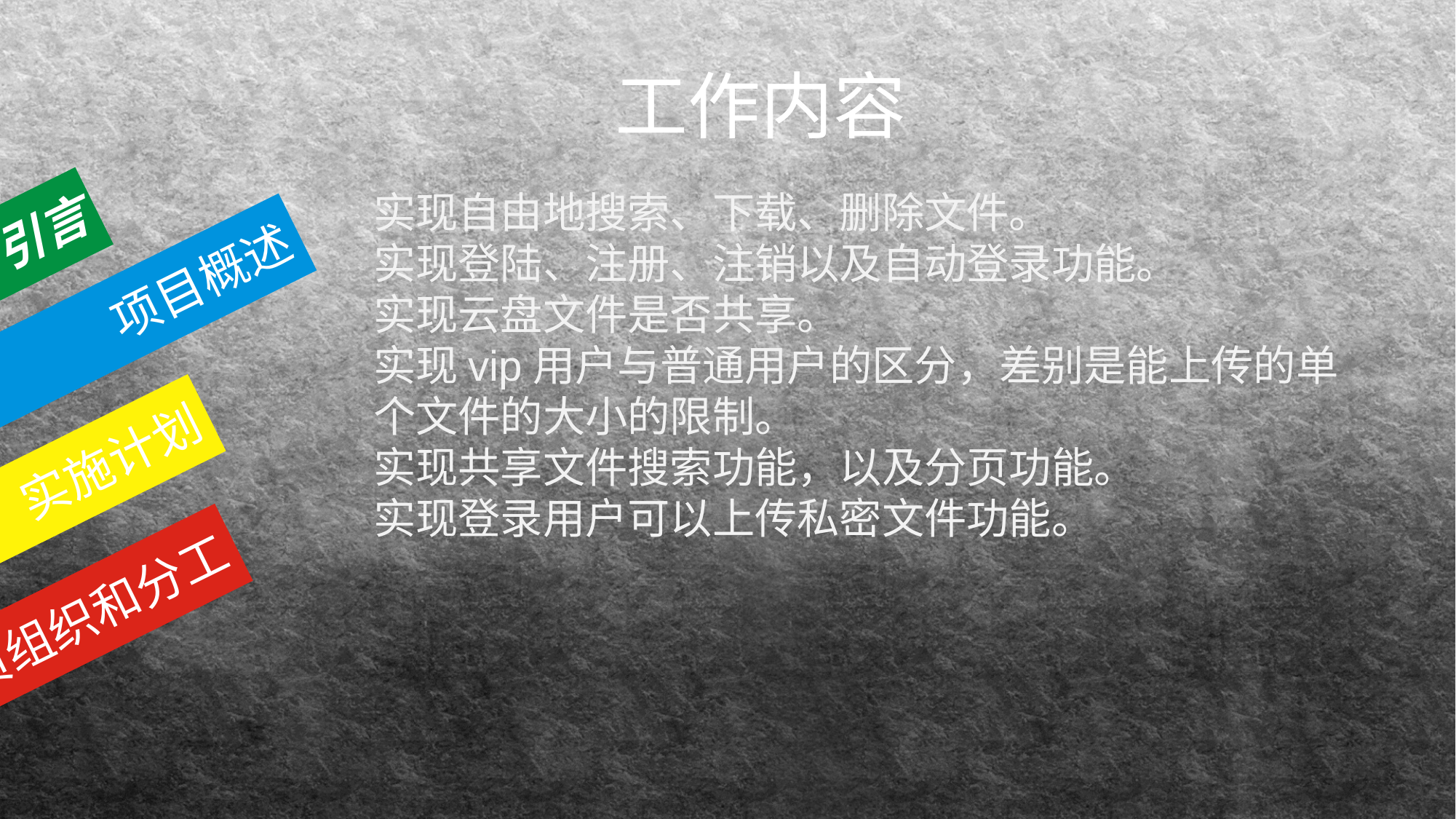

工作内容
实现自由地搜索、下载、删除文件。
实现登陆、注册、注销以及自动登录功能。
实现云盘文件是否共享。
实现vip用户与普通用户的区分，差别是能上传的单个文件的大小的限制。
实现共享文件搜索功能，以及分页功能。
实现登录用户可以上传私密文件功能。

引言
项目概述
实施计划
人员组织和分工